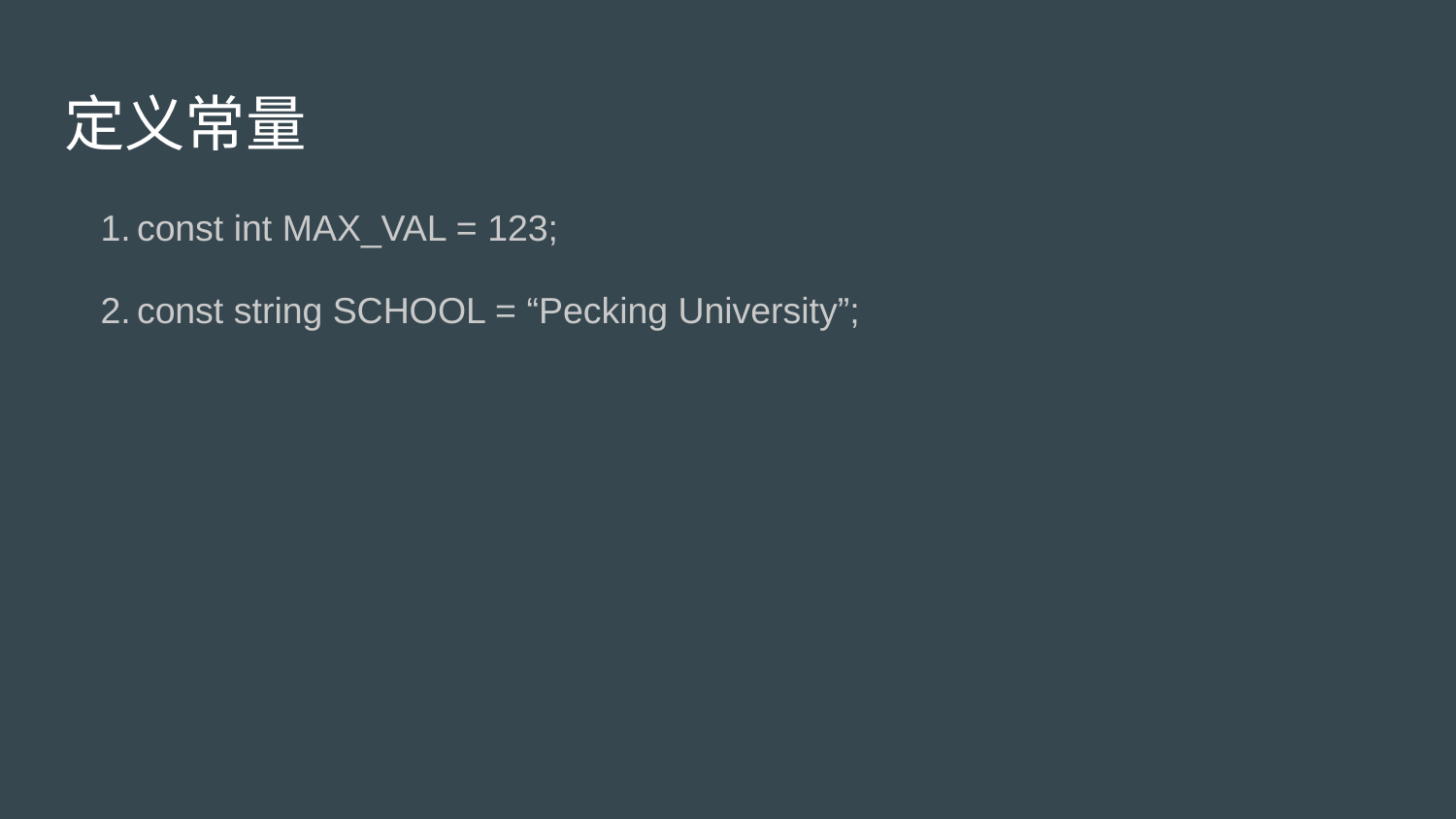

# 定义常量
const int MAX_VAL = 123;
const string SCHOOL = “Pecking University”;